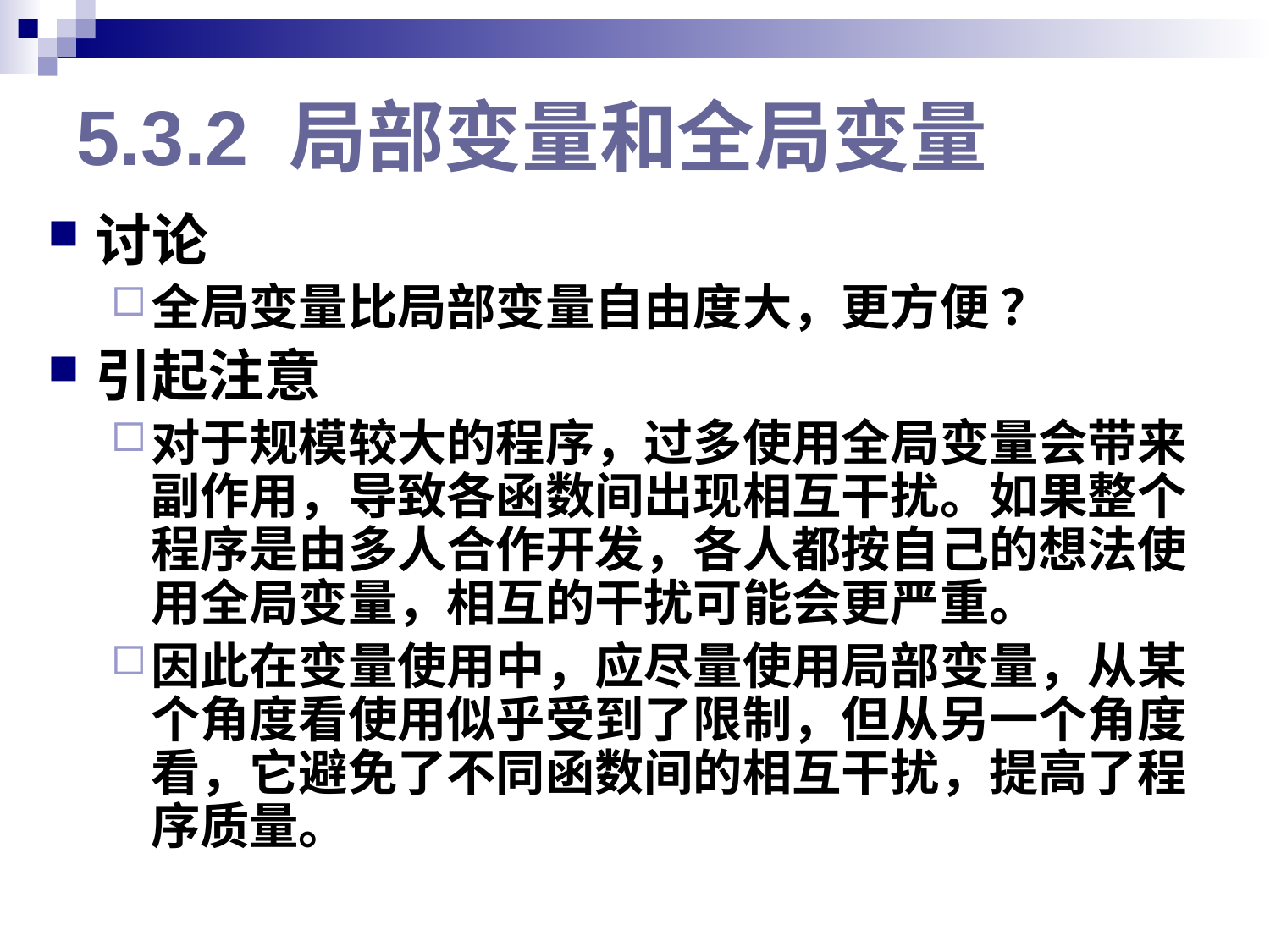

# 5.3.2 局部变量和全局变量
讨论
全局变量比局部变量自由度大，更方便 ？
引起注意
对于规模较大的程序，过多使用全局变量会带来副作用，导致各函数间出现相互干扰。如果整个程序是由多人合作开发，各人都按自己的想法使用全局变量，相互的干扰可能会更严重。
因此在变量使用中，应尽量使用局部变量，从某个角度看使用似乎受到了限制，但从另一个角度看，它避免了不同函数间的相互干扰，提高了程序质量。